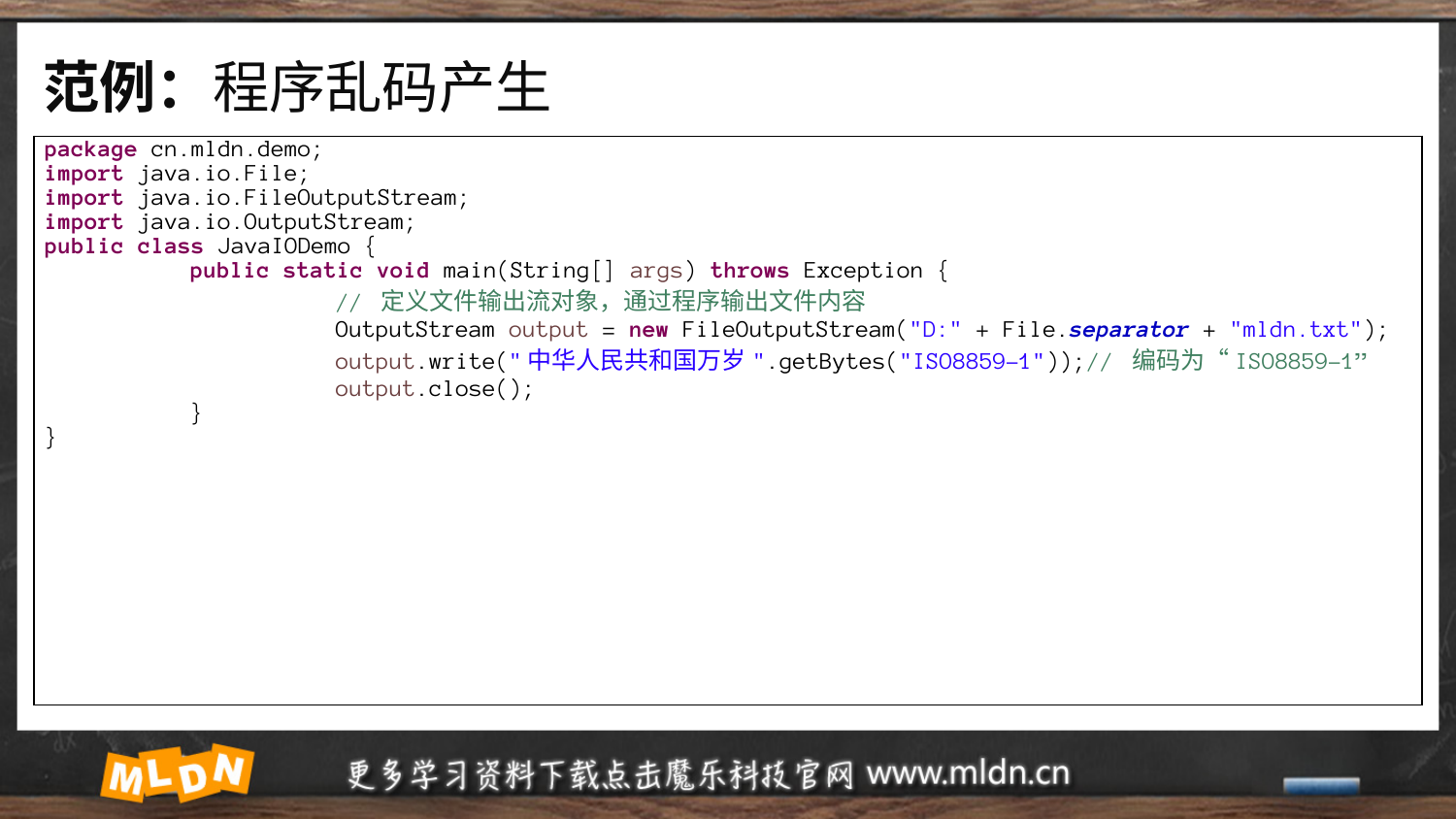

# 范例：程序乱码产生
| package cn.mldn.demo; import java.io.File; import java.io.FileOutputStream; import java.io.OutputStream; public class JavaIODemo { public static void main(String[] args) throws Exception { // 定义文件输出流对象，通过程序输出文件内容 OutputStream output = new FileOutputStream("D:" + File.separator + "mldn.txt"); output.write("中华人民共和国万岁".getBytes("ISO8859-1"));// 编码为“ISO8859-1” output.close(); } } |
| --- |